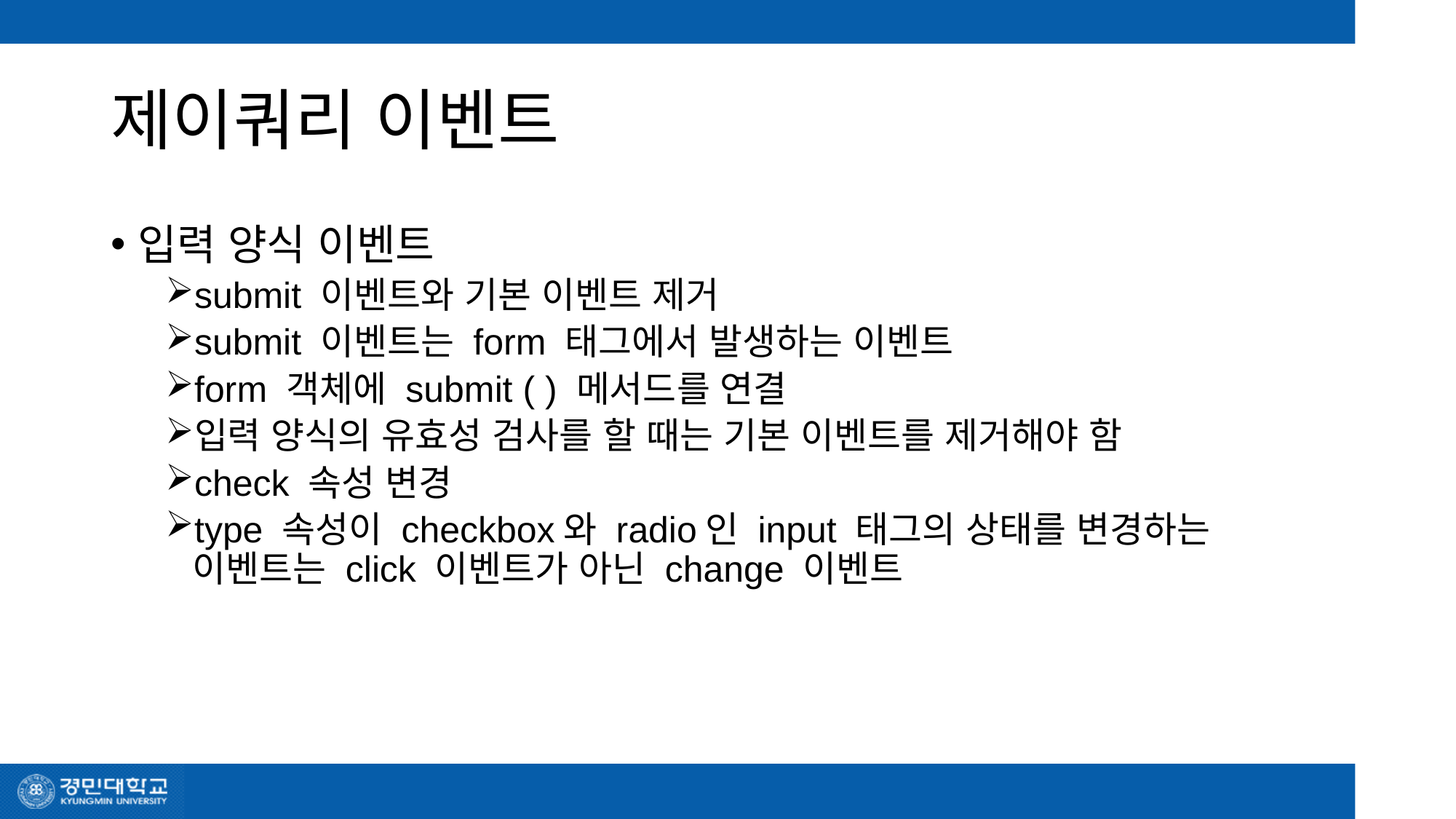

# 제이쿼리 이벤트
입력 양식 이벤트
submit 이벤트와 기본 이벤트 제거
submit 이벤트는 form 태그에서 발생하는 이벤트
form 객체에 submit ( ) 메서드를 연결
입력 양식의 유효성 검사를 할 때는 기본 이벤트를 제거해야 함
check 속성 변경
type 속성이 checkbox와 radio인 input 태그의 상태를 변경하는 이벤트는 click 이벤트가 아닌 change 이벤트